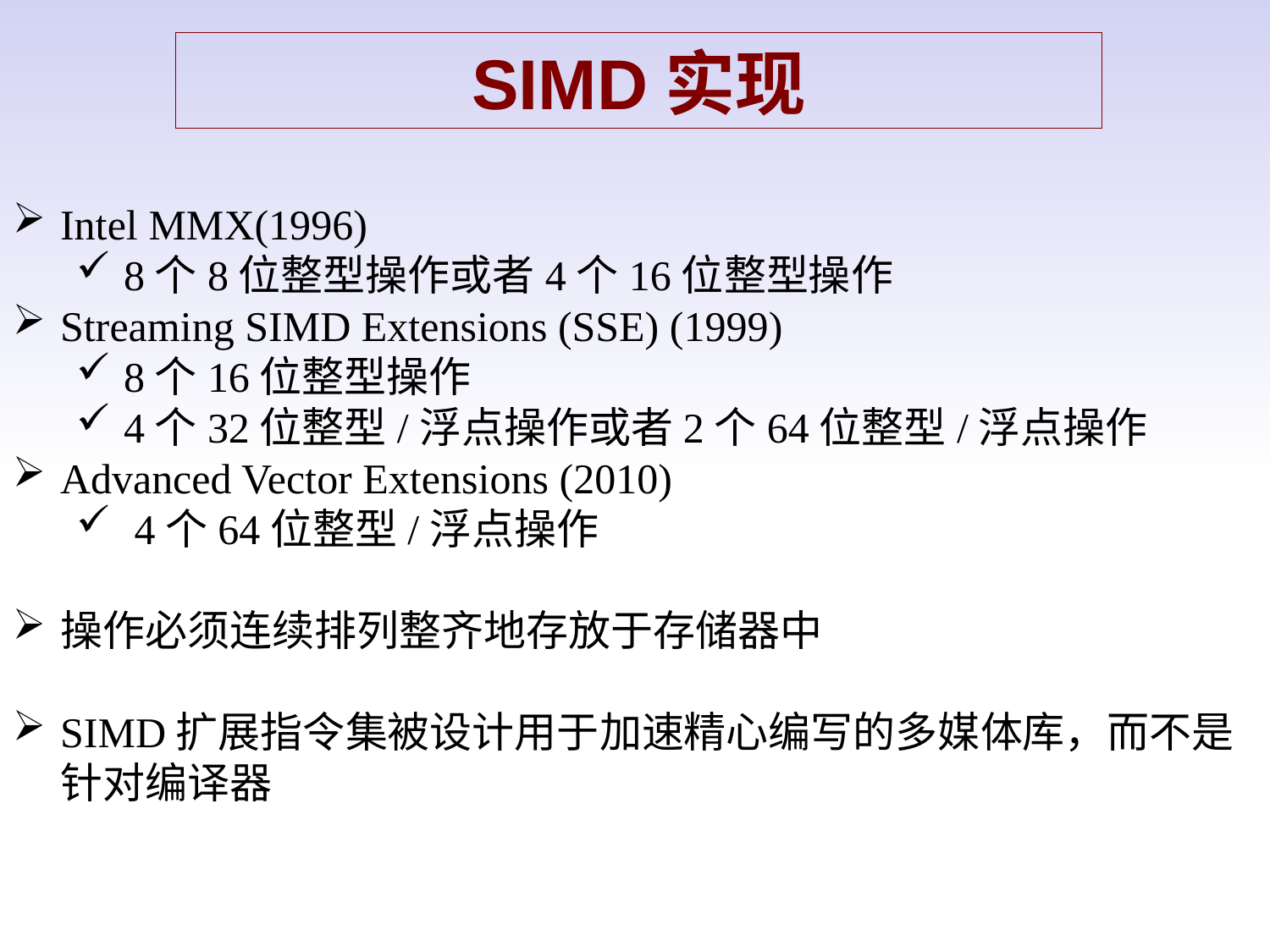

SIMD实现
Intel MMX(1996)
8个8位整型操作或者4个16位整型操作
Streaming SIMD Extensions (SSE) (1999)
8个16位整型操作
4个32位整型/浮点操作或者2个64位整型/浮点操作
Advanced Vector Extensions (2010)
 4个64位整型/浮点操作

操作必须连续排列整齐地存放于存储器中

SIMD扩展指令集被设计用于加速精心编写的多媒体库，而不是针对编译器